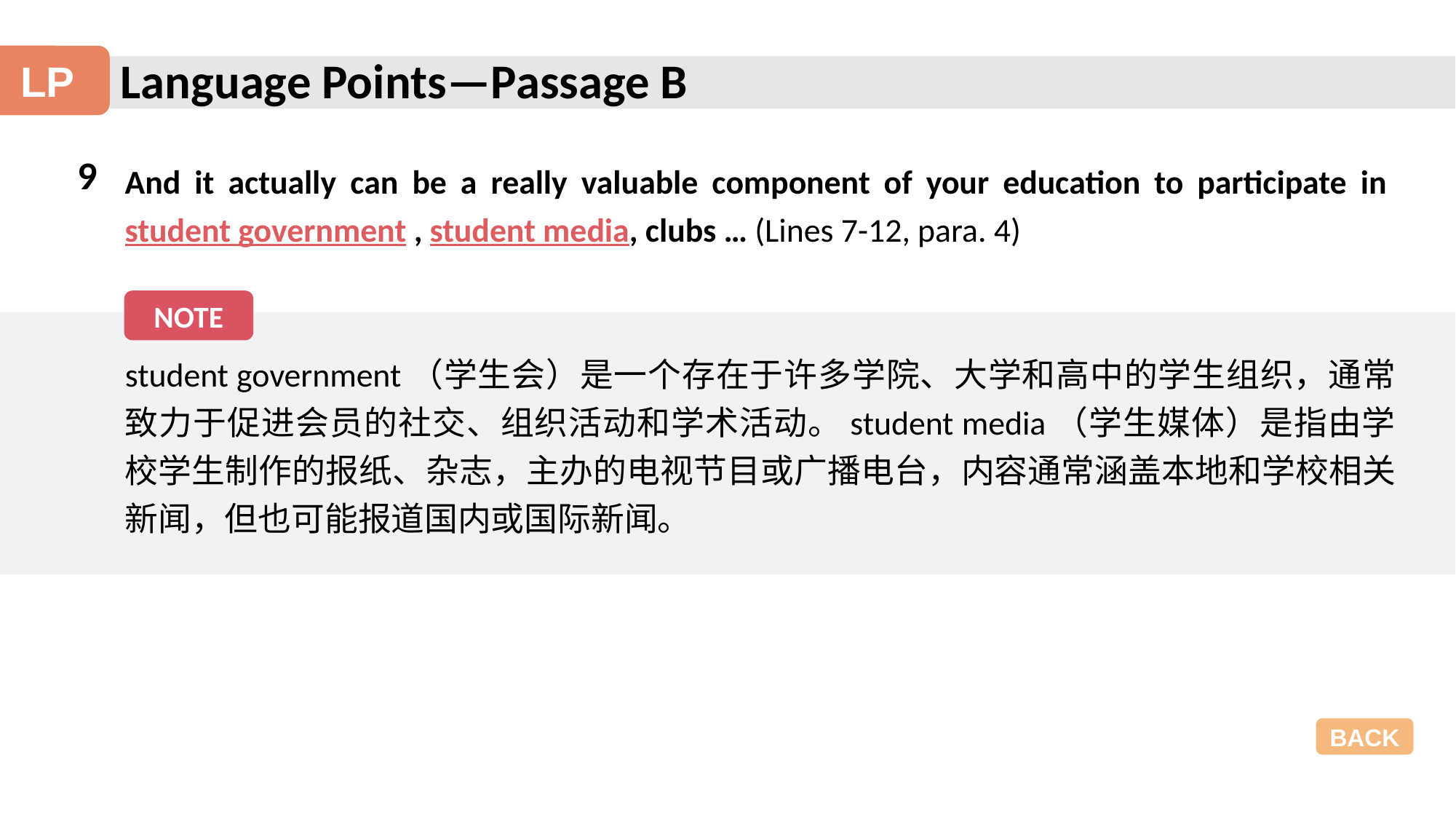

Language Points—Passage B
LP

9
And it actually can be a really valuable component of your education to participate in student government , student media, clubs … (Lines 7-12, para. 4)
NOTE

student government（学生会）是一个存在于许多学院、大学和高中的学生组织，通常致力于促进会员的社交、组织活动和学术活动。student media（学生媒体）是指由学校学生制作的报纸、杂志，主办的电视节目或广播电台，内容通常涵盖本地和学校相关新闻，但也可能报道国内或国际新闻。
BACK